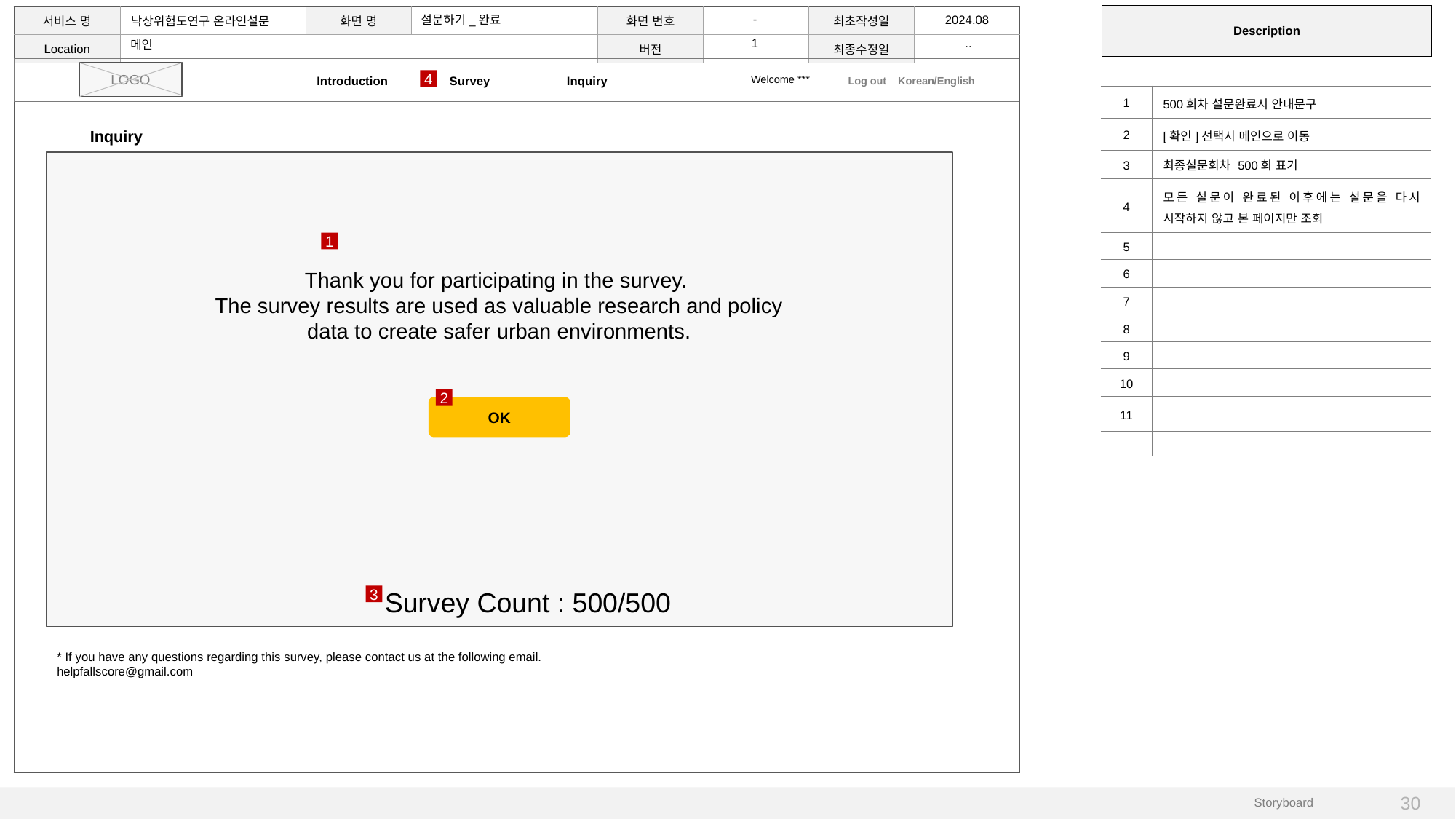

-
설문하기_완료
1
..
메인

| Introduction | Survey | Inquiry |
| --- | --- | --- |
|  |  |
| --- | --- |
| 1 | 500회차 설문완료시 안내문구 |
| 2 | [확인]선택시 메인으로 이동 |
| 3 | 최종설문회차 500회 표기 |
| 4 | 모든 설문이 완료된 이후에는 설문을 다시 시작하지 않고 본 페이지만 조회 |
| 5 |  |
| 6 |  |
| 7 |  |
| 8 |  |
| 9 |  |
| 10 |  |
| 11 |  |
|  |  |
LOGO
Welcome ***
4
Log out    Korean/English
Inquiry

1
Thank you for participating in the survey.
The survey results are used as valuable research and policy data to create safer urban environments.
2
OK
Survey Count : 500/500
3
* If you have any questions regarding this survey, please contact us at the following email.
helpfallscore@gmail.com
30